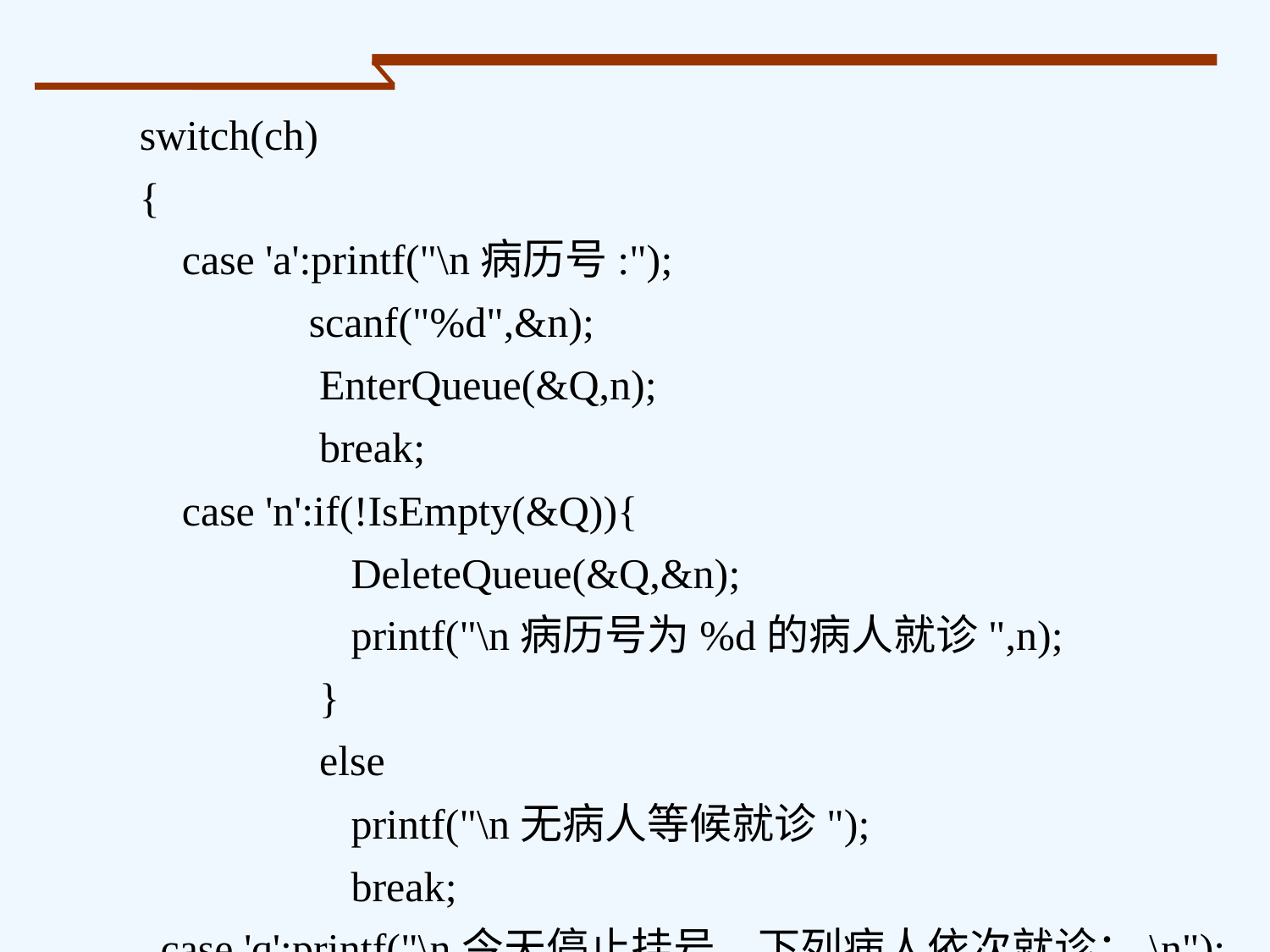

switch(ch)
	{
 	    case 'a':printf("\n病历号:");
                            scanf("%d",&n);
  		     EnterQueue(&Q,n);
		     break;
	    case 'n':if(!IsEmpty(&Q)){
  		        DeleteQueue(&Q,&n);
		        printf("\n病历号为%d的病人就诊",n);
 		     }
  		     else
 		        printf("\n无病人等候就诊");
		        break;
	  case 'q':printf("\n今天停止挂号，下列病人依次就诊：\n");
  			   while(!IsEmpty(&Q))
			   {
			 	 DeleteQueue(&Q,&n);
			 	 printf("%d\n",n);
  			   }
 			   flag=0;
			   break;
	  default:printf("\n非法命令！");
	}
  }
}